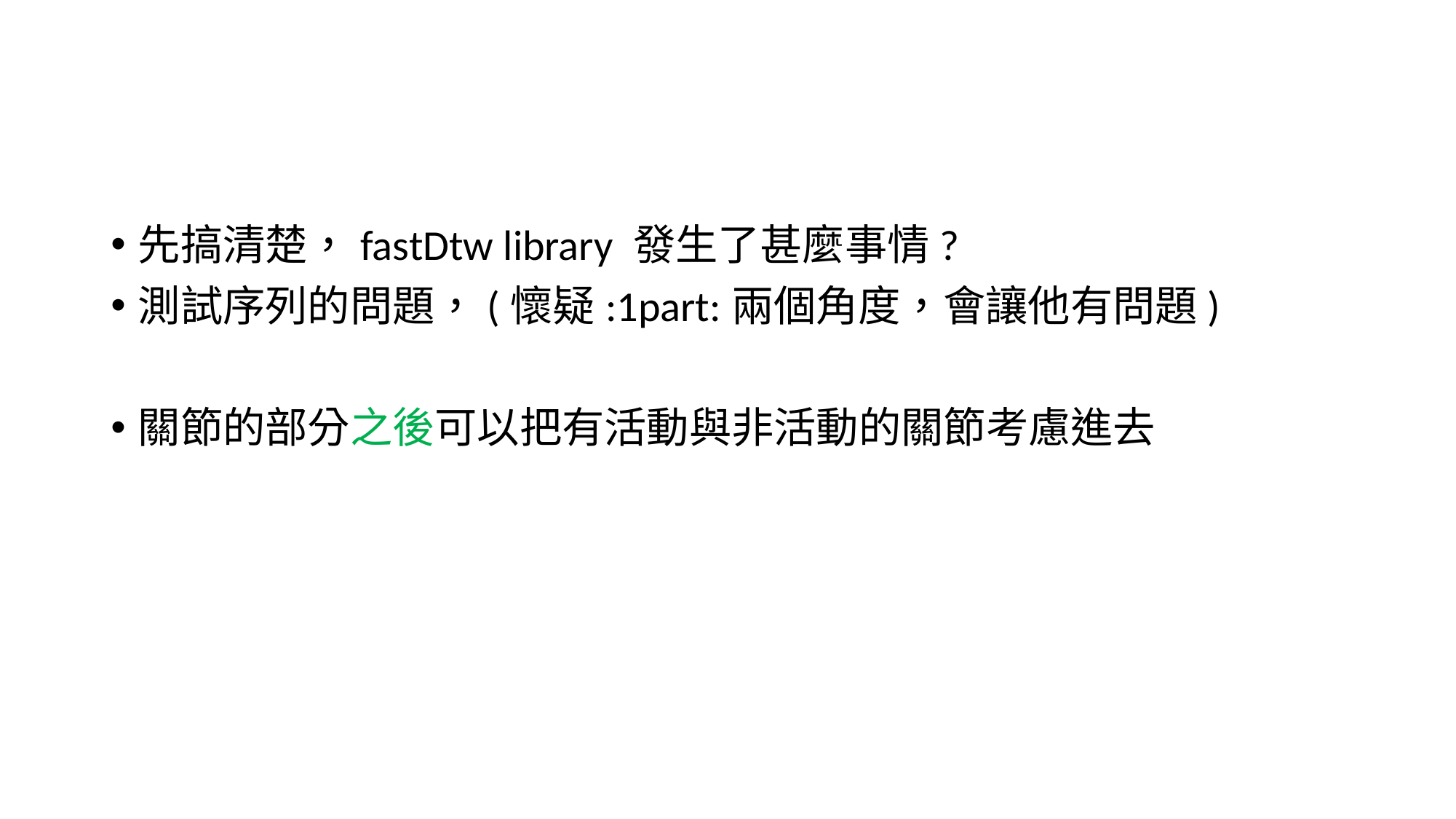

#
先搞清楚，fastDtw library 發生了甚麼事情?
測試序列的問題，(懷疑:1part:兩個角度，會讓他有問題)

關節的部分之後可以把有活動與非活動的關節考慮進去